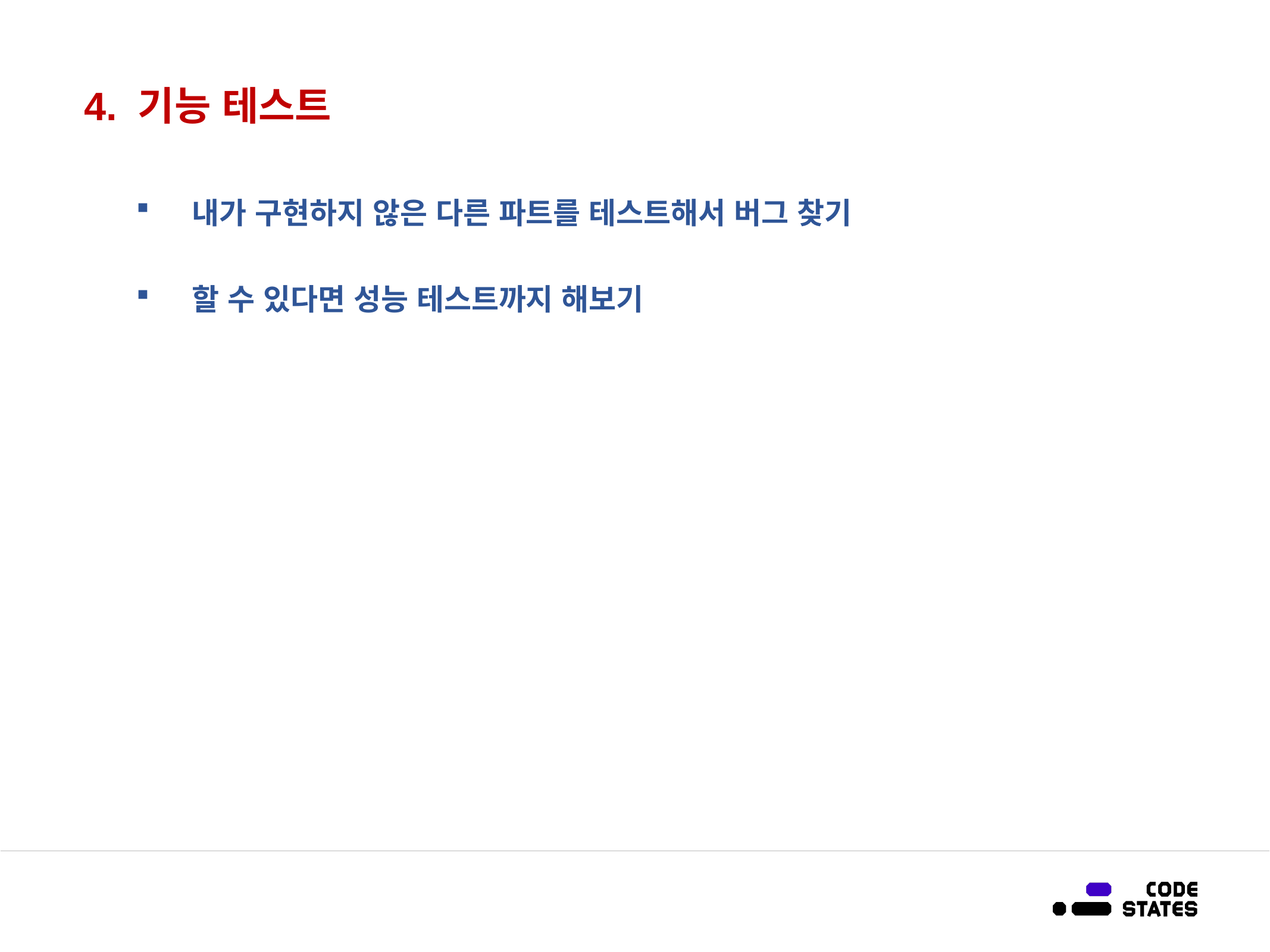

# 4. 기능 테스트
내가 구현하지 않은 다른 파트를 테스트해서 버그 찾기
할 수 있다면 성능 테스트까지 해보기